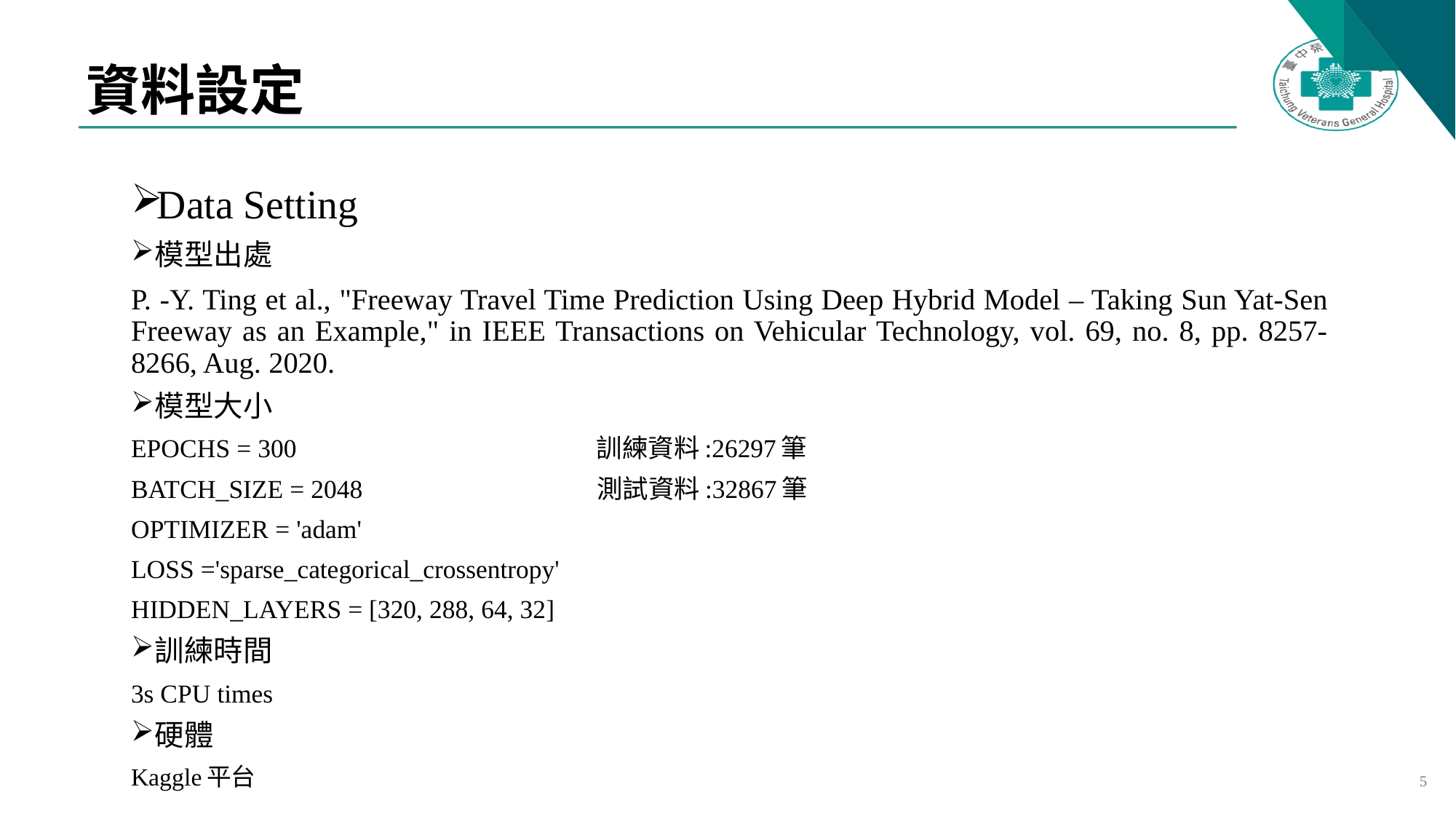

# 資料設定

Data Setting
模型出處
P. -Y. Ting et al., "Freeway Travel Time Prediction Using Deep Hybrid Model – Taking Sun Yat-Sen Freeway as an Example," in IEEE Transactions on Vehicular Technology, vol. 69, no. 8, pp. 8257-8266, Aug. 2020.
模型大小
EPOCHS = 300                                             訓練資料:26297筆
BATCH_SIZE = 2048                                   測試資料:32867筆
OPTIMIZER = 'adam'
LOSS ='sparse_categorical_crossentropy'
HIDDEN_LAYERS = [320, 288, 64, 32]
訓練時間
3s CPU times
硬體
Kaggle平台

5